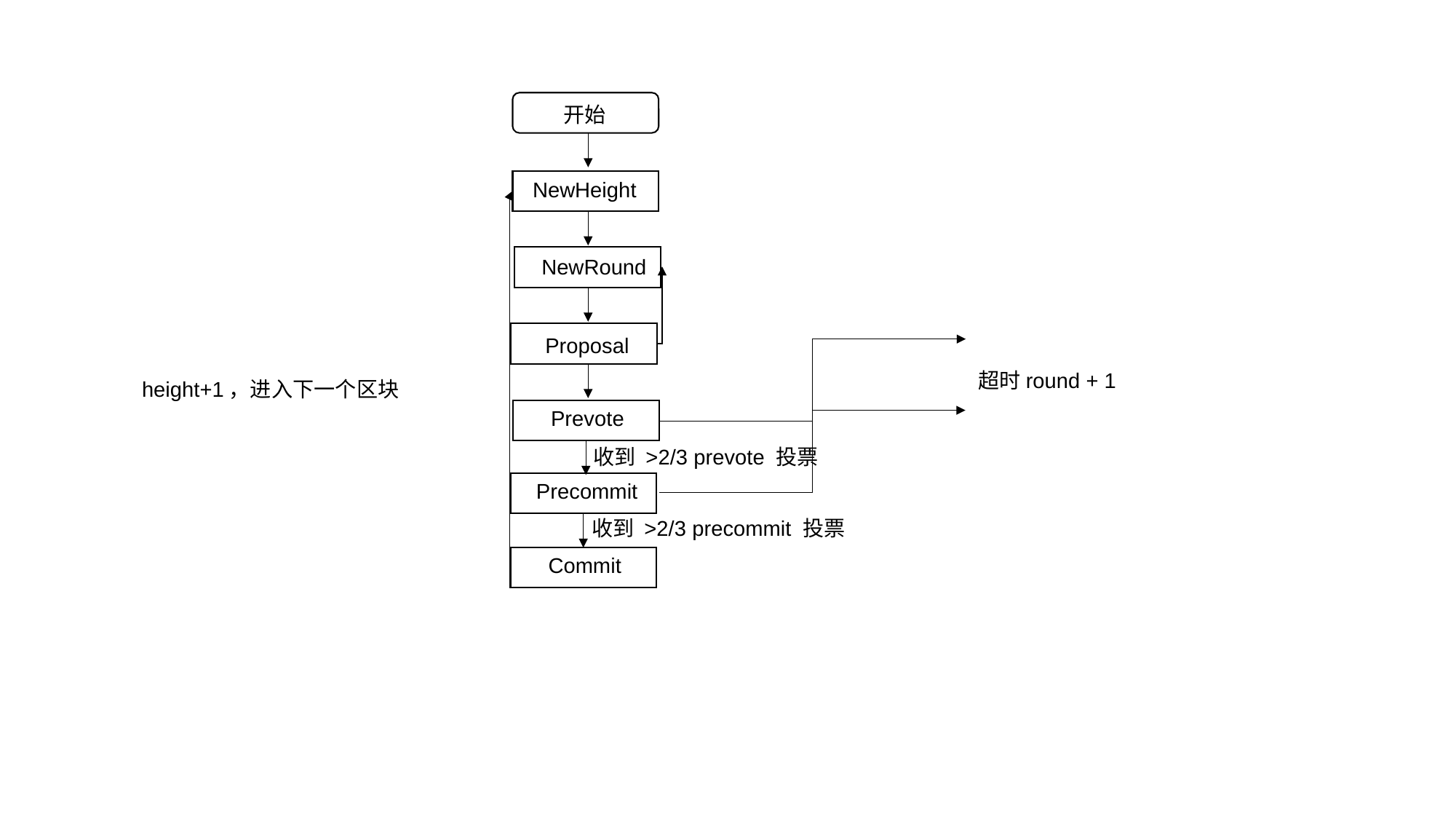

开始

NewHeight

NewRound

Proposal
超时round + 1
height+1，进入下一个区块
Prevote

收到 >2/3 prevote 投票
Precommit

收到 >2/3 precommit 投票
Commit